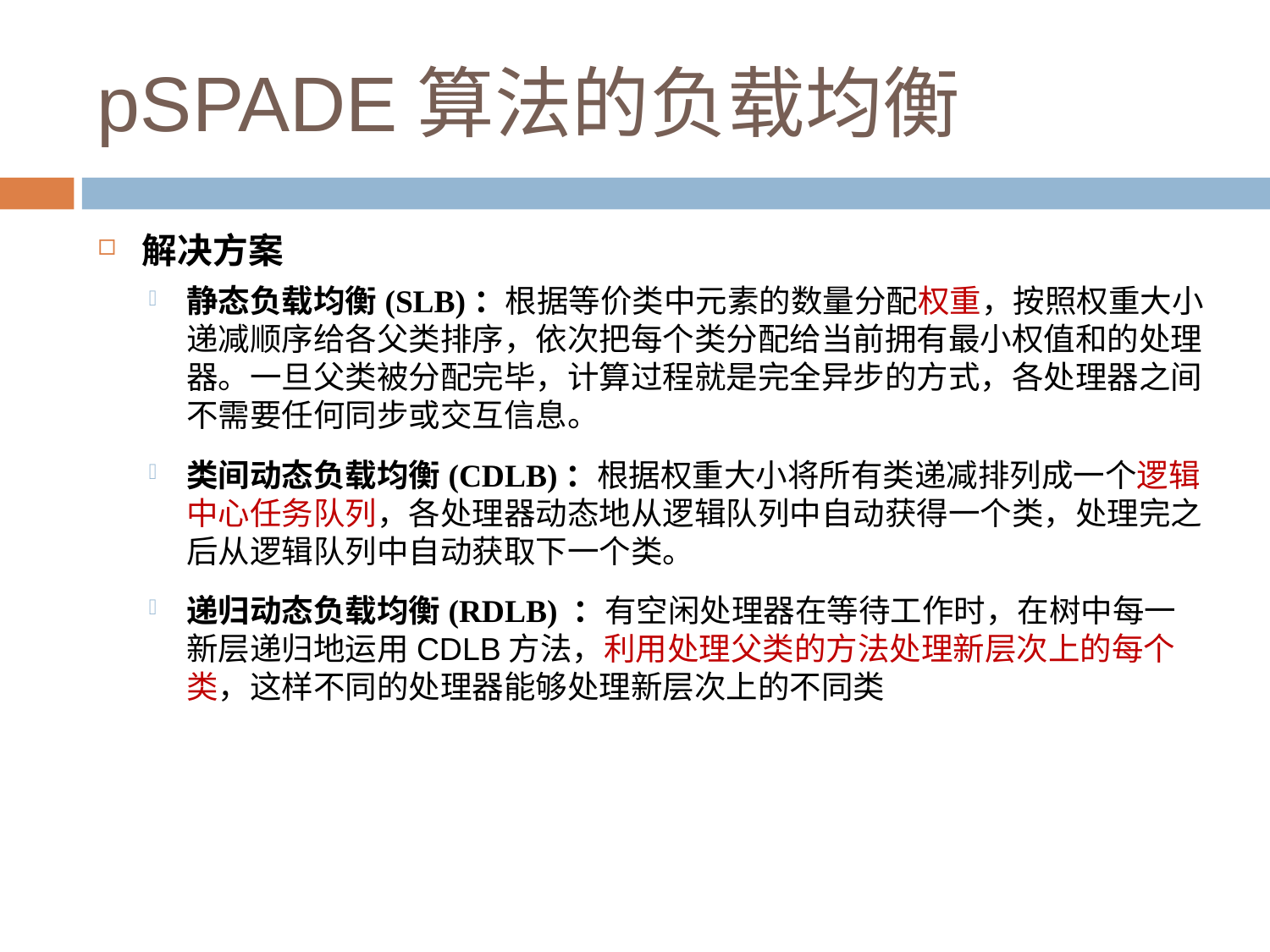

# pSPADE算法的负载均衡
50
解决方案
静态负载均衡(SLB)：根据等价类中元素的数量分配权重，按照权重大小递减顺序给各父类排序，依次把每个类分配给当前拥有最小权值和的处理器。一旦父类被分配完毕，计算过程就是完全异步的方式，各处理器之间不需要任何同步或交互信息。
类间动态负载均衡(CDLB)：根据权重大小将所有类递减排列成一个逻辑中心任务队列，各处理器动态地从逻辑队列中自动获得一个类，处理完之后从逻辑队列中自动获取下一个类。
递归动态负载均衡(RDLB) ：有空闲处理器在等待工作时，在树中每一新层递归地运用CDLB方法，利用处理父类的方法处理新层次上的每个类，这样不同的处理器能够处理新层次上的不同类